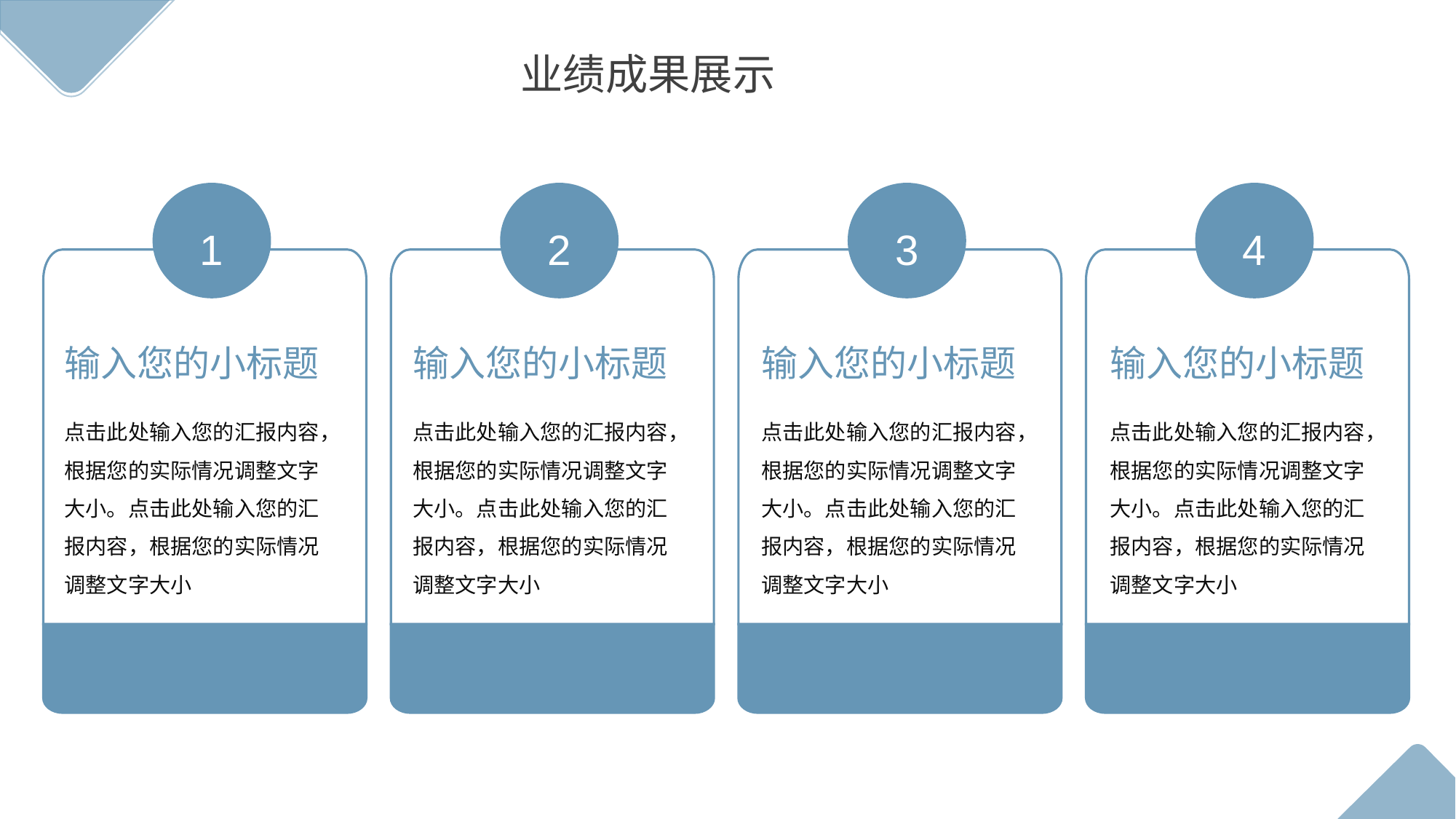

业绩成果展示
1
2
3
4

输入您的小标题
输入您的小标题
输入您的小标题
输入您的小标题
点击此处输入您的汇报内容，根据您的实际情况调整文字大小。点击此处输入您的汇报内容，根据您的实际情况调整文字大小
点击此处输入您的汇报内容，根据您的实际情况调整文字大小。点击此处输入您的汇报内容，根据您的实际情况调整文字大小
点击此处输入您的汇报内容，根据您的实际情况调整文字大小。点击此处输入您的汇报内容，根据您的实际情况调整文字大小
点击此处输入您的汇报内容，根据您的实际情况调整文字大小。点击此处输入您的汇报内容，根据您的实际情况调整文字大小